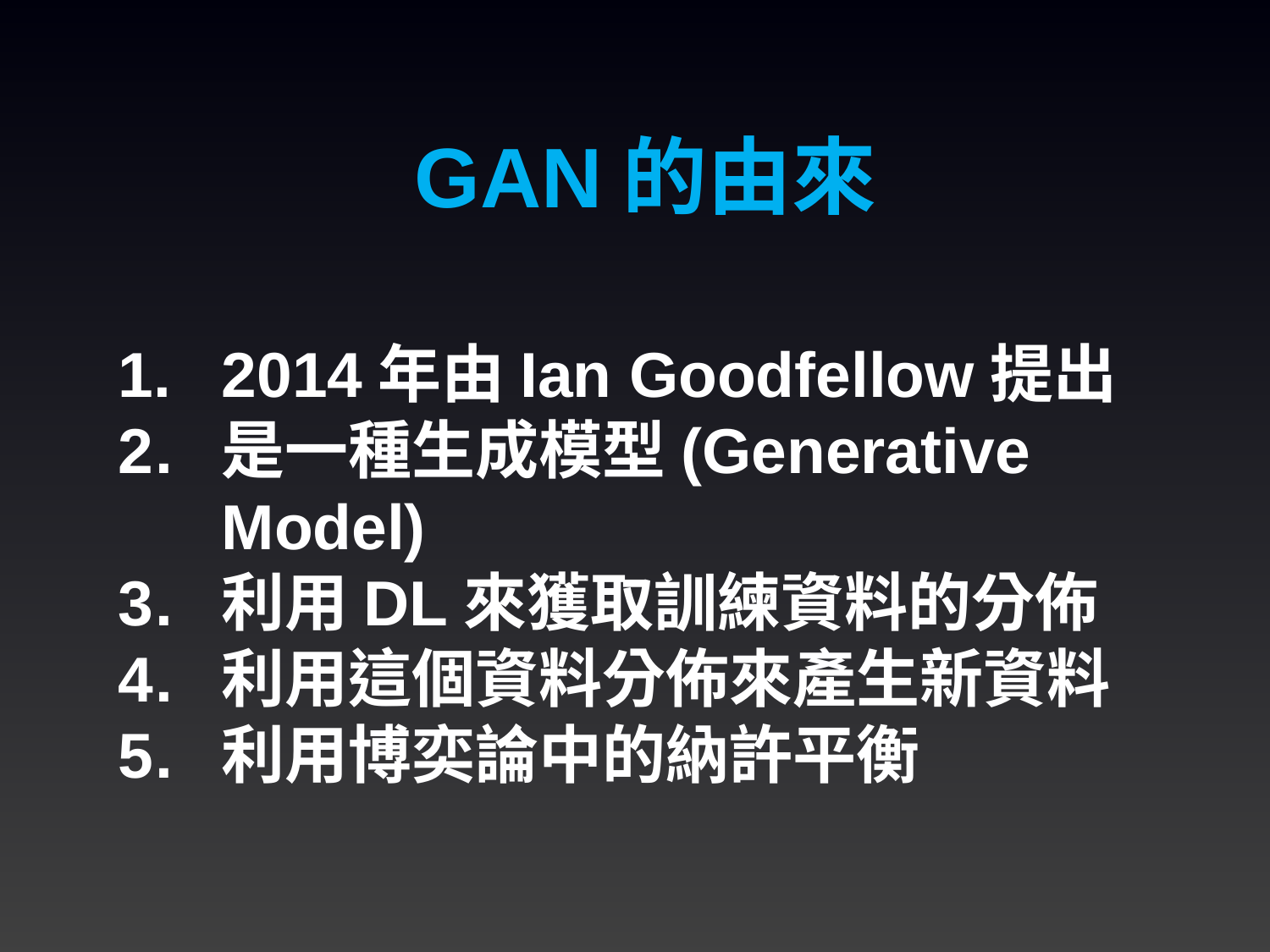

GAN的由來
2014年由Ian Goodfellow提出
是一種生成模型(Generative Model)
利用DL來獲取訓練資料的分佈
利用這個資料分佈來產生新資料
利用博奕論中的納許平衡